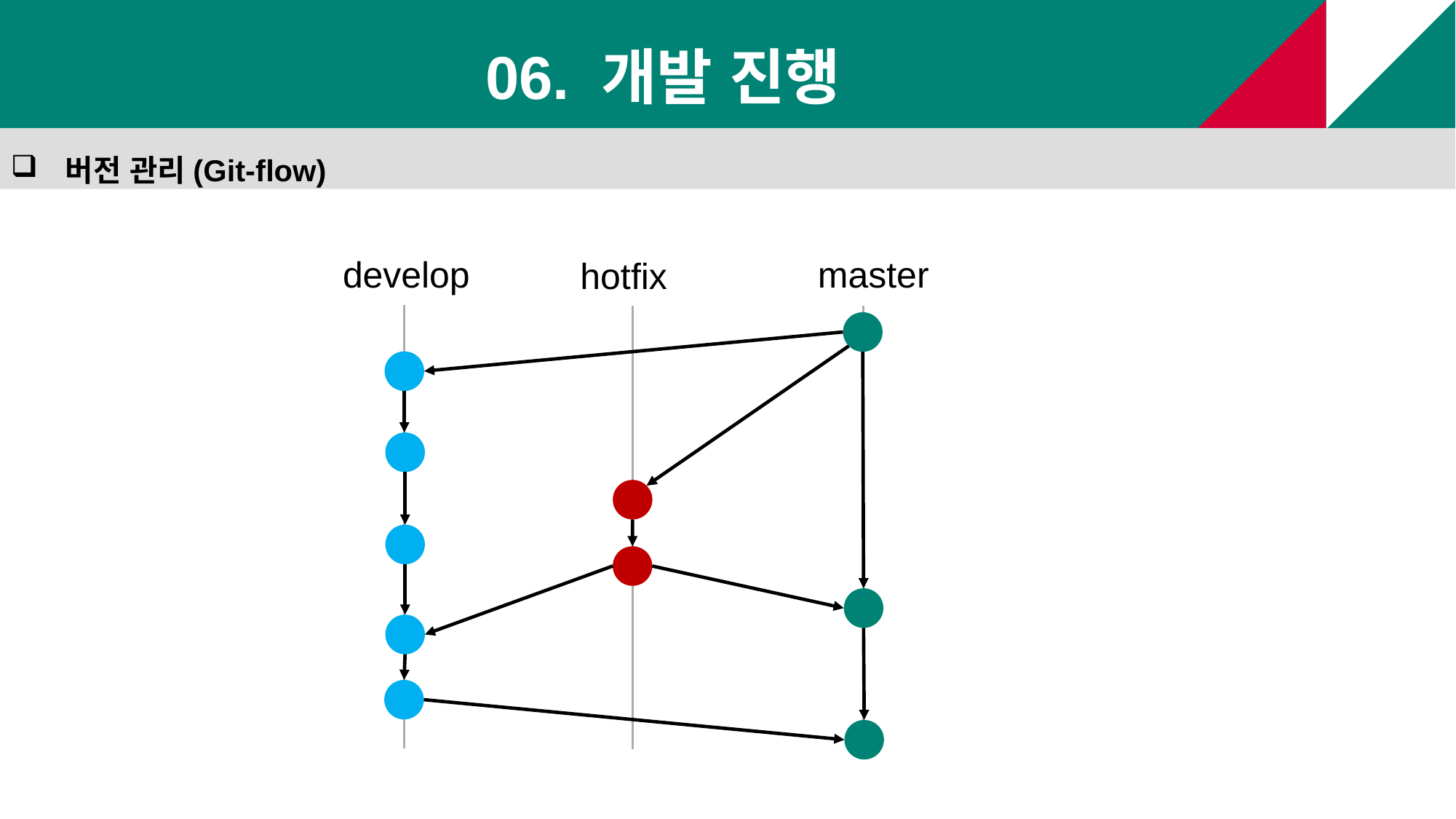

06. 개발 진행
버전 관리(Git-flow)

master
develop
hotfix